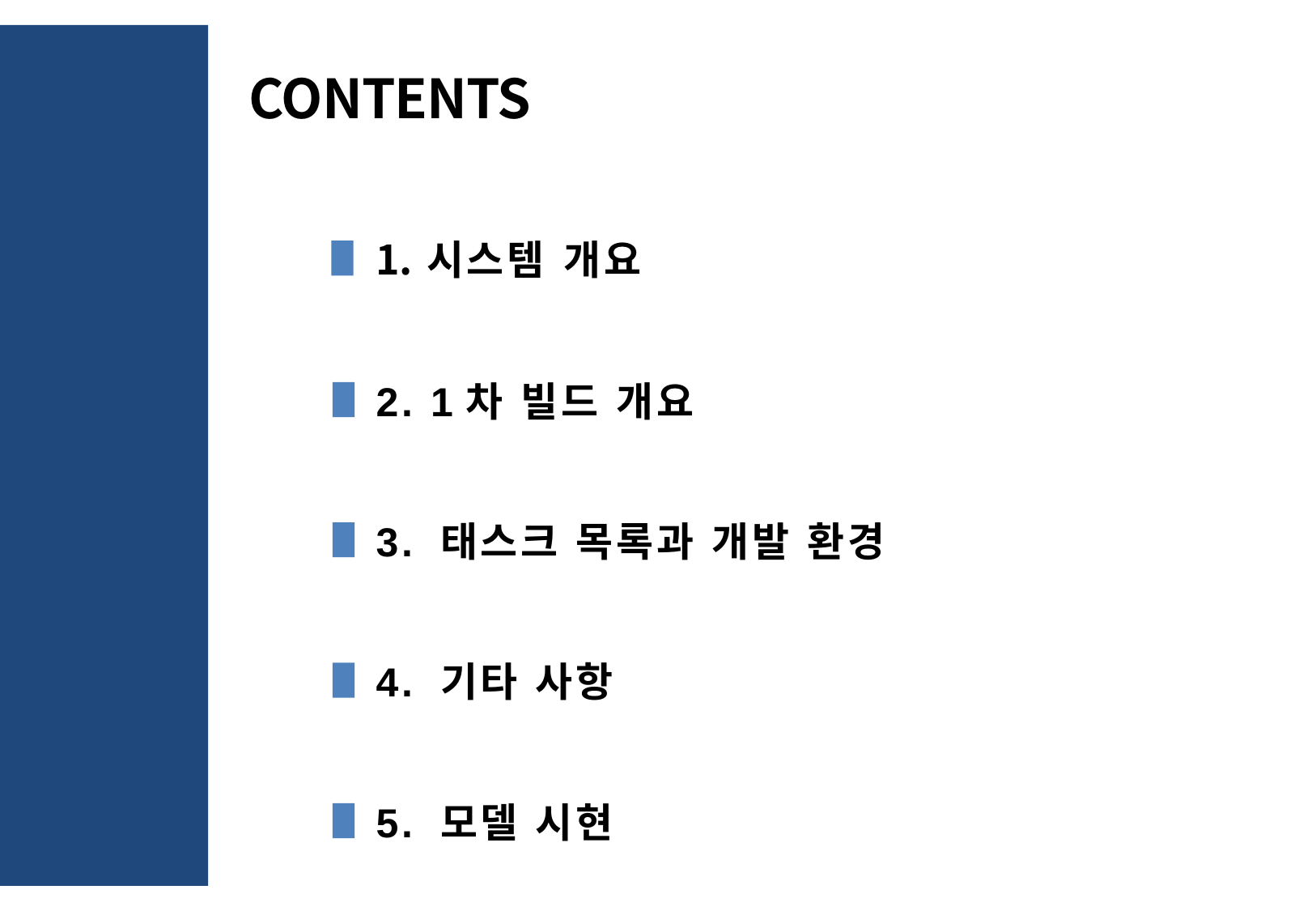

# CONTENTS
시스템 개요

2. 1차 빌드 개요

3. 태스크 목록과 개발 환경

4. 기타 사항

5. 모델 시현